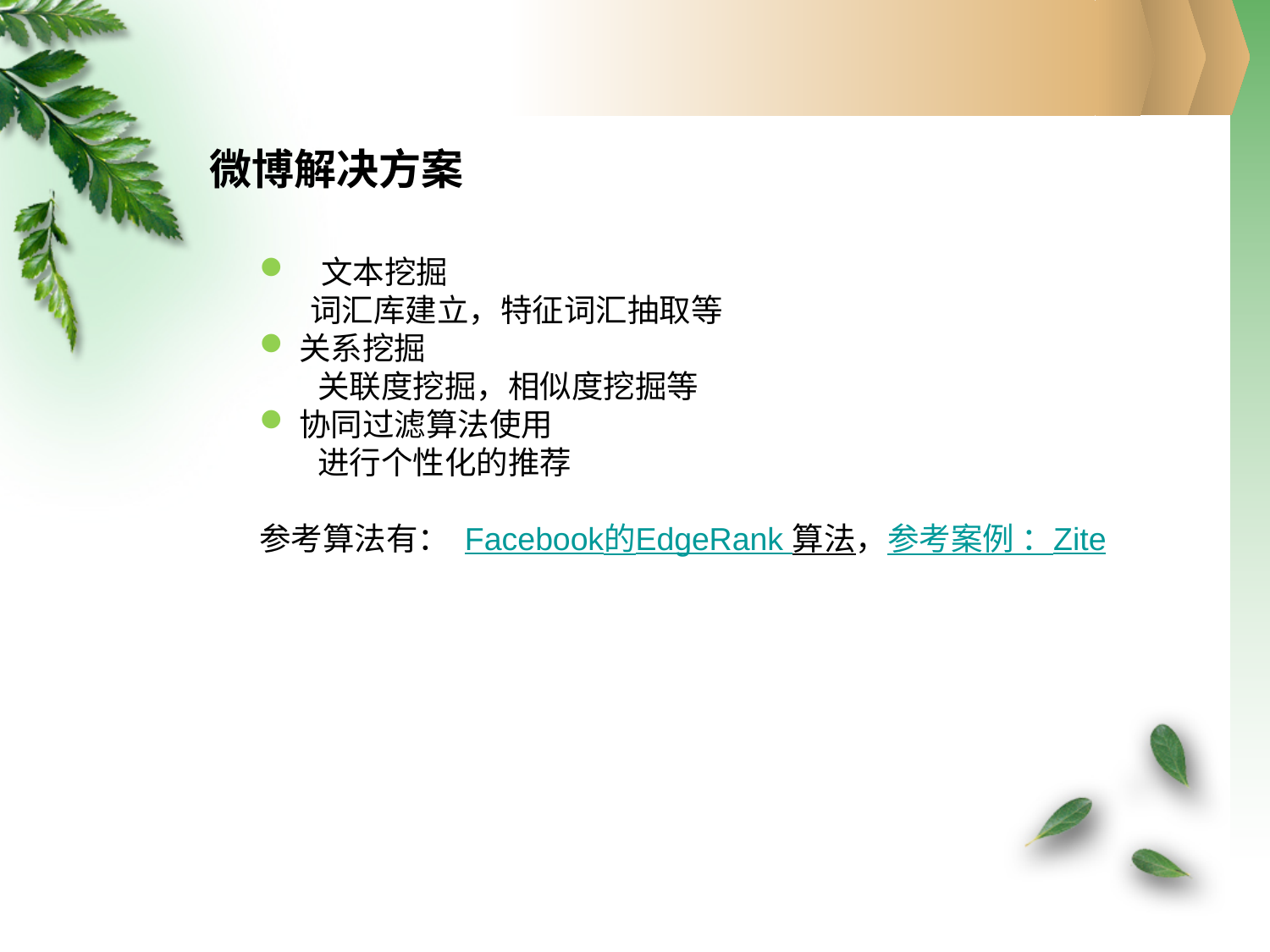

微博解决方案
  文本挖掘
      词汇库建立，特征词汇抽取等
关系挖掘
       关联度挖掘，相似度挖掘等
协同过滤算法使用
       进行个性化的推荐

参考算法有： Facebook的EdgeRank 算法，参考案例 ：Zite